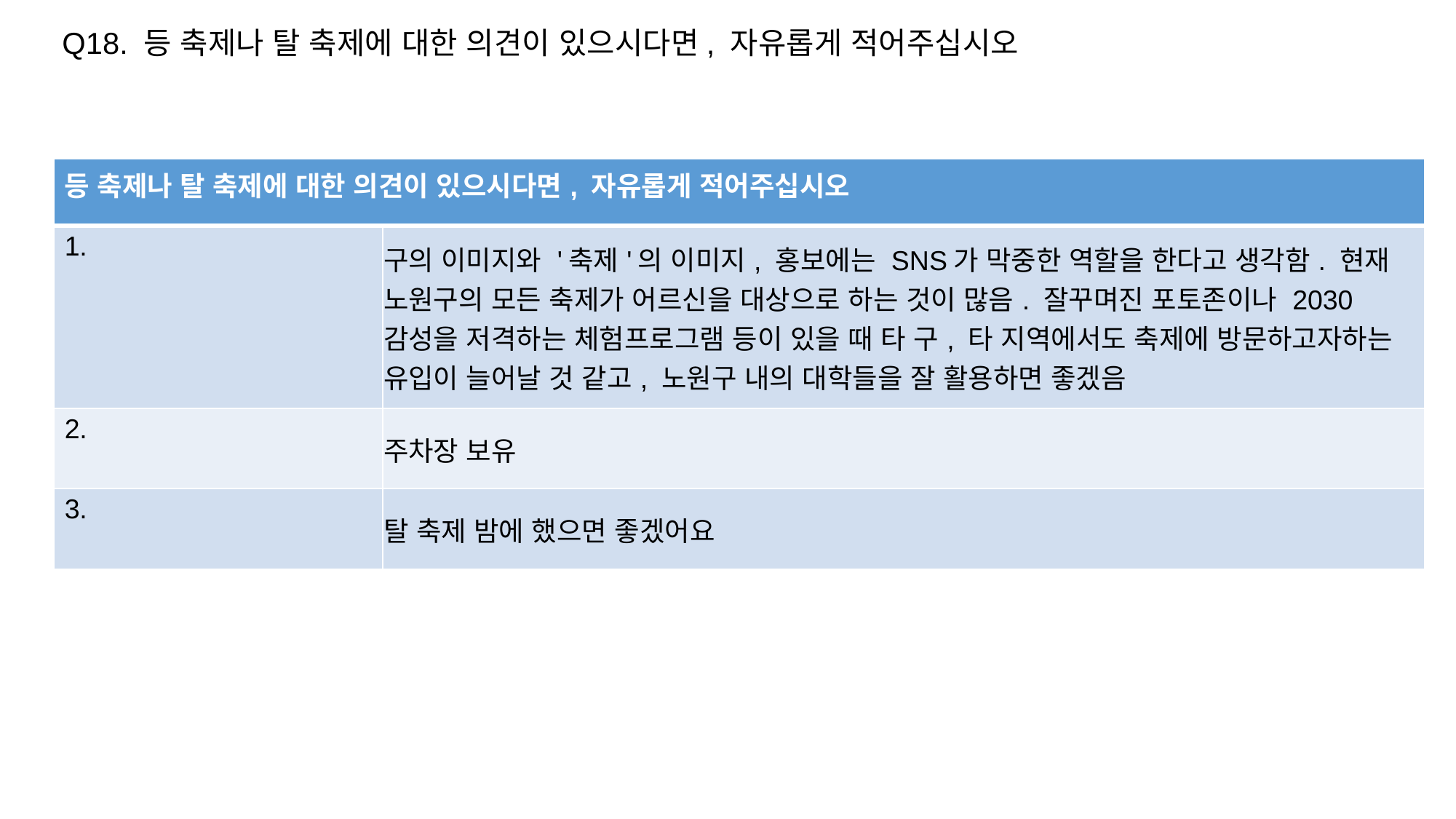

Q18. 등 축제나 탈 축제에 대한 의견이 있으시다면, 자유롭게 적어주십시오
| 등 축제나 탈 축제에 대한 의견이 있으시다면, 자유롭게 적어주십시오 |  |
| --- | --- |
| 1. | 구의 이미지와 '축제'의 이미지, 홍보에는 SNS가 막중한 역할을 한다고 생각함. 현재 노원구의 모든 축제가 어르신을 대상으로 하는 것이 많음. 잘꾸며진 포토존이나 2030 감성을 저격하는 체험프로그램 등이 있을 때 타 구, 타 지역에서도 축제에 방문하고자하는 유입이 늘어날 것 같고, 노원구 내의 대학들을 잘 활용하면 좋겠음 |
| 2. | 주차장 보유 |
| 3. | 탈 축제 밤에 했으면 좋겠어요 |